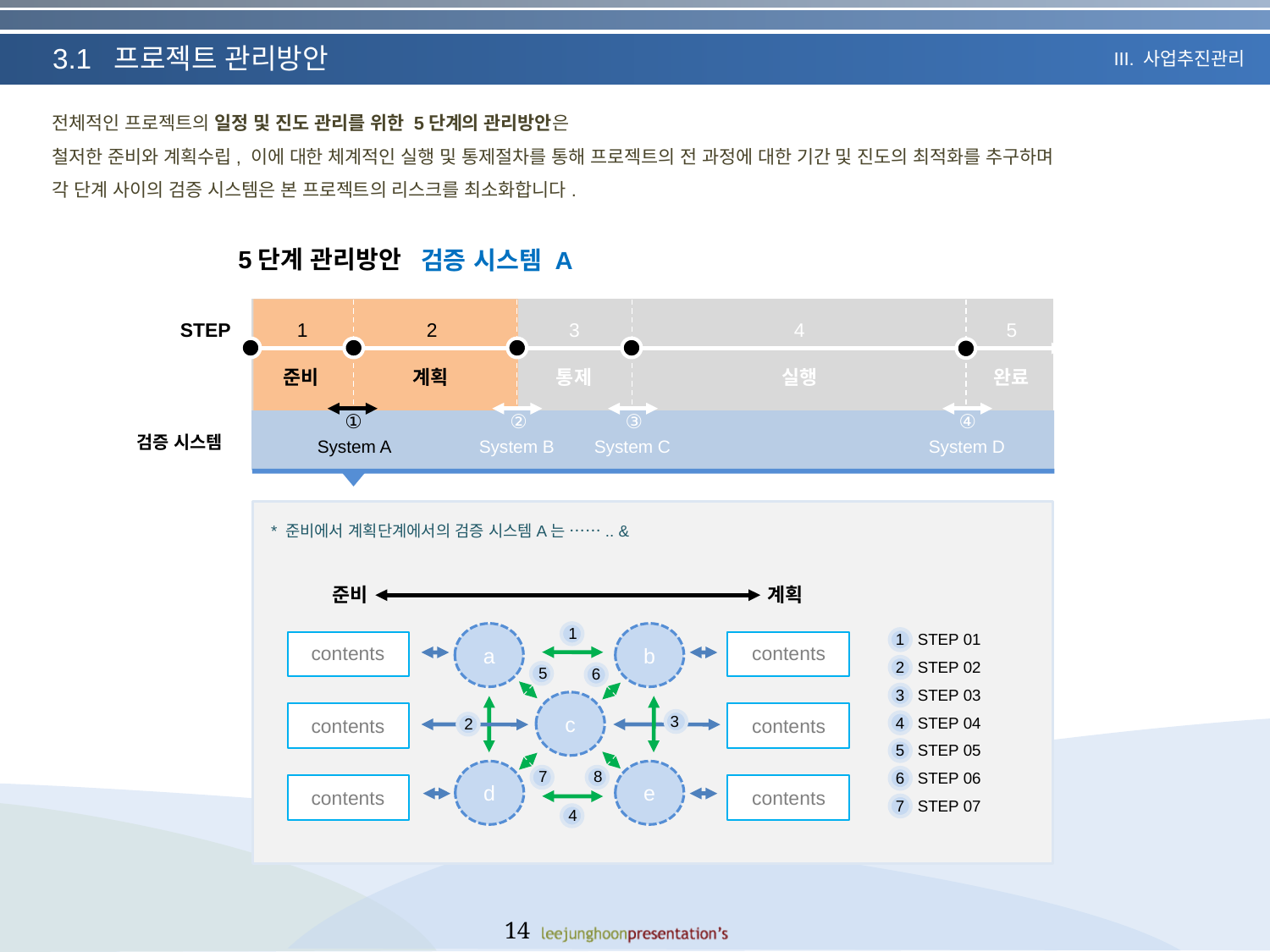

5단계 관리방안
검증 시스템 A

STEP
1
2
3
4
5

준비
계획
통제
실행
완료
①
②
③
④

검증 시스템
System A
System B
System C
System D

* 준비에서 계획단계에서의 검증 시스템A는 …….. &
준비
계획
a
b

 contents
 contents
c
 contents
 contents
d
e
 contents
 contents
1

1
STEP 01

2
STEP 02

3
STEP 03

4
STEP 04

5
STEP 05

6
STEP 06

7
STEP 07

5

6

3

2

7

8

4